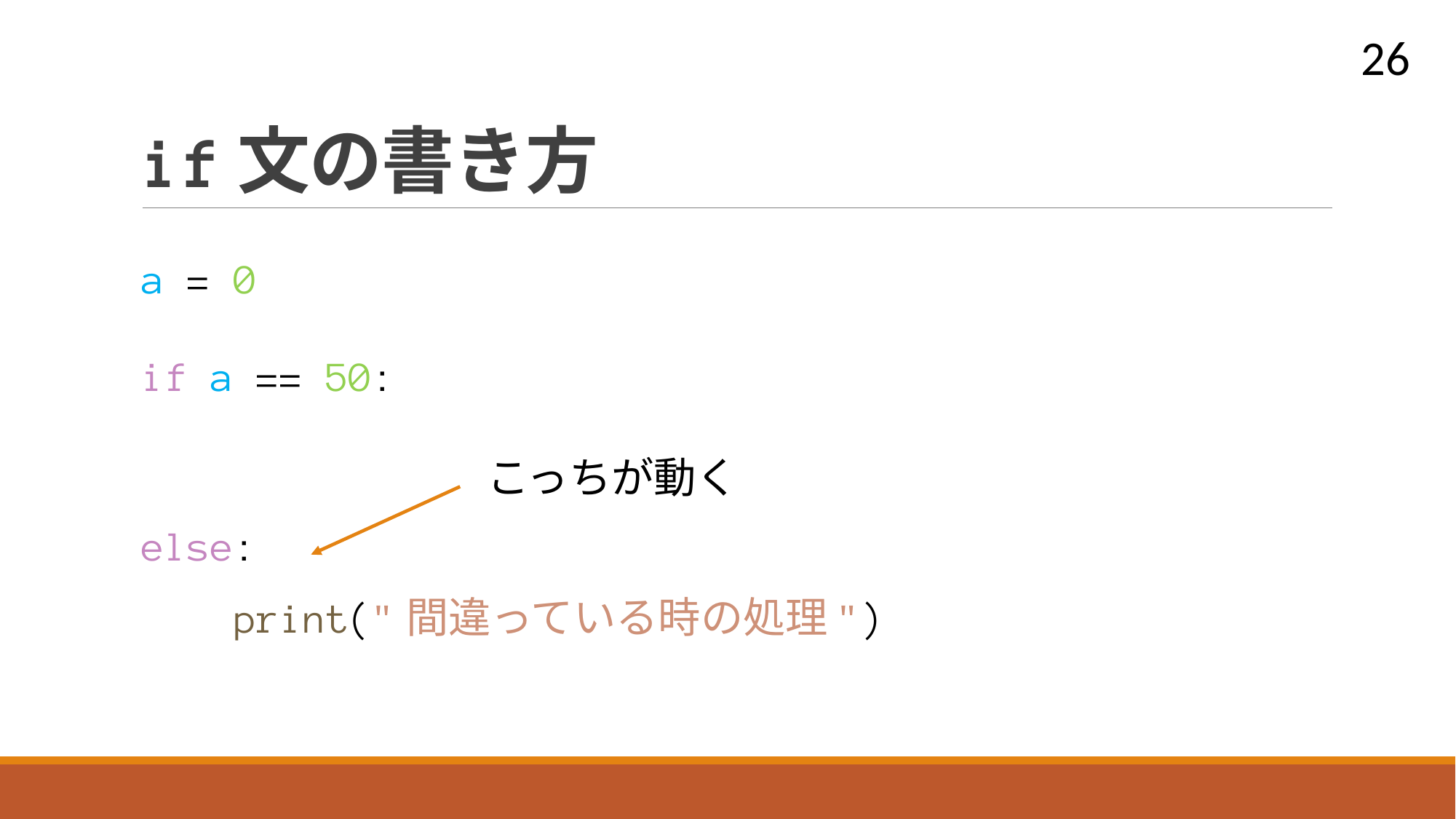

# if文の書き方
26
a = 0
if a == 50:

else:
    print("間違っている時の処理")
こっちが動く